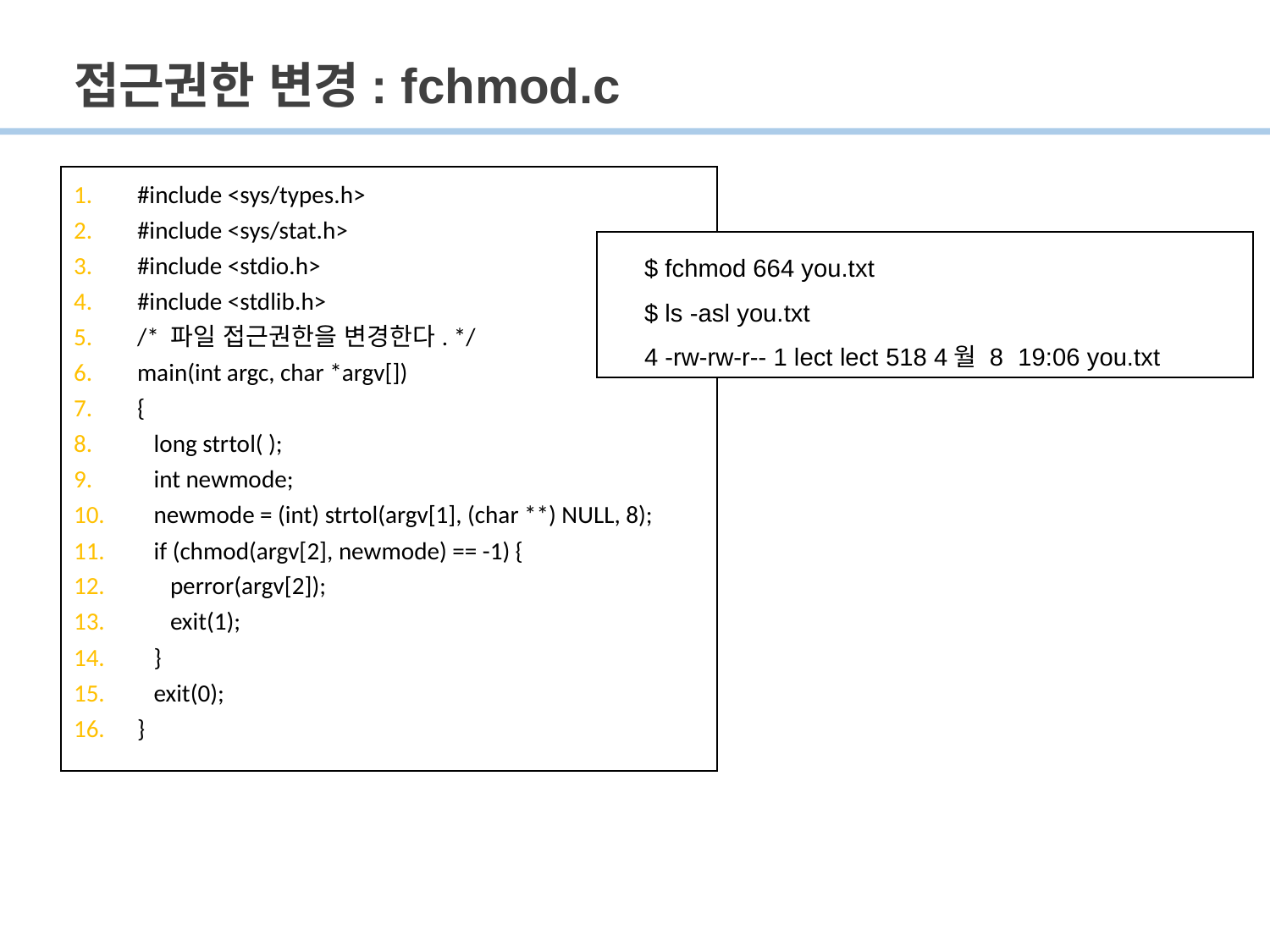

# 접근권한 변경: fchmod.c
#include <sys/types.h>
#include <sys/stat.h>
#include <stdio.h>
#include <stdlib.h>
/* 파일 접근권한을 변경한다. */
main(int argc, char *argv[])
{
   long strtol( );
   int newmode;
   newmode = (int) strtol(argv[1], (char **) NULL, 8);
   if (chmod(argv[2], newmode) == -1) {
      perror(argv[2]);
      exit(1);
   }
   exit(0);
}

$ fchmod 664 you.txt
$ ls -asl you.txt
4 -rw-rw-r-- 1 lect lect 518 4월 8 19:06 you.txt